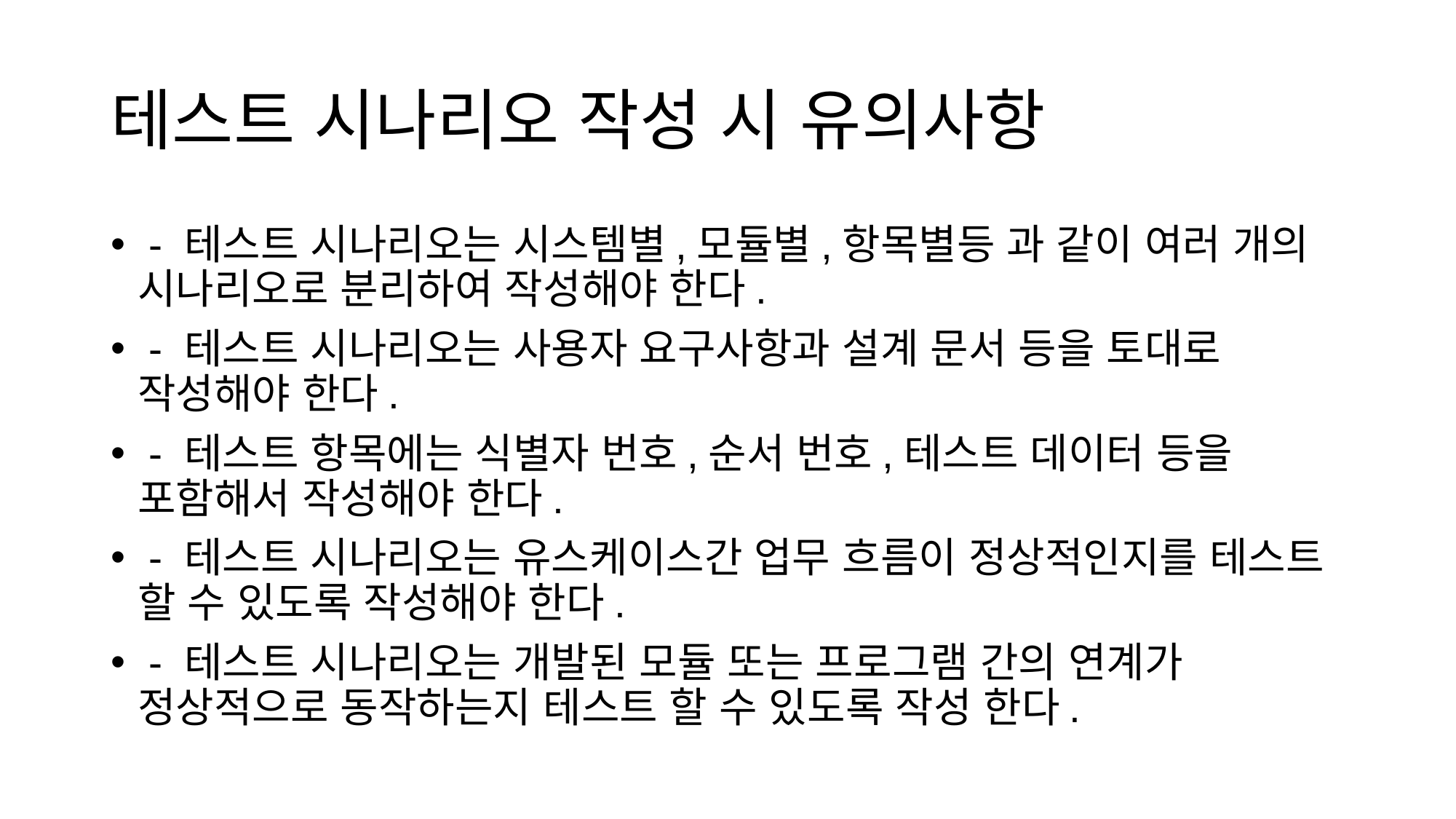

# 테스트 시나리오 작성 시 유의사항
 - 테스트 시나리오는 시스템별,모듈별,항목별등 과 같이 여러 개의 시나리오로 분리하여 작성해야 한다.
 - 테스트 시나리오는 사용자 요구사항과 설계 문서 등을 토대로 작성해야 한다.
 - 테스트 항목에는 식별자 번호,순서 번호,테스트 데이터 등을 포함해서 작성해야 한다.
 - 테스트 시나리오는 유스케이스간 업무 흐름이 정상적인지를 테스트 할 수 있도록 작성해야 한다.
 - 테스트 시나리오는 개발된 모듈 또는 프로그램 간의 연계가 정상적으로 동작하는지 테스트 할 수 있도록 작성 한다.